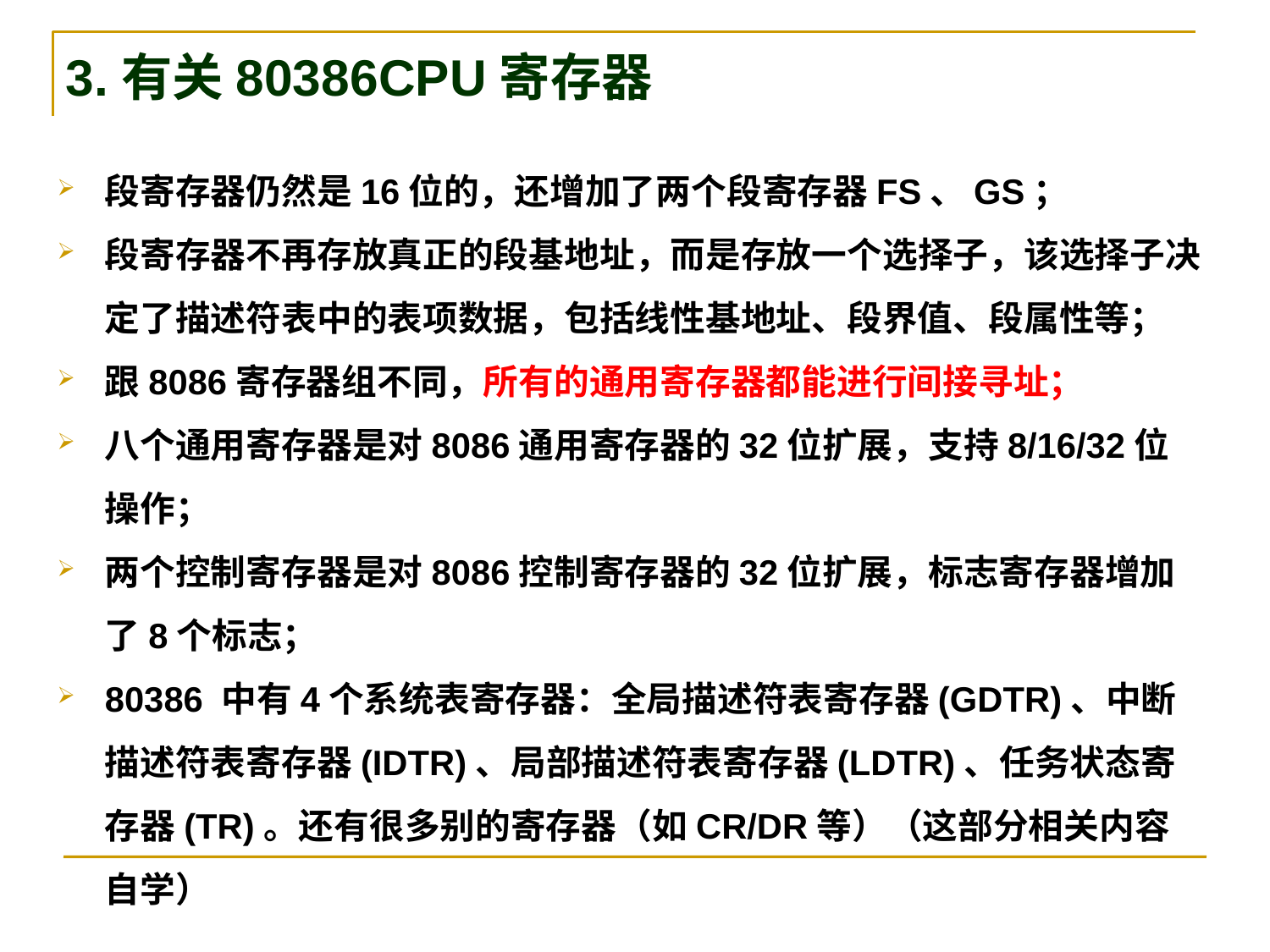

# 3.有关80386CPU寄存器

段寄存器仍然是16位的，还增加了两个段寄存器FS、GS；
段寄存器不再存放真正的段基地址，而是存放一个选择子，该选择子决定了描述符表中的表项数据，包括线性基地址、段界值、段属性等；
跟8086寄存器组不同，所有的通用寄存器都能进行间接寻址；
八个通用寄存器是对8086通用寄存器的32位扩展，支持8/16/32位操作；
两个控制寄存器是对8086控制寄存器的32位扩展，标志寄存器增加了8个标志；
80386 中有4个系统表寄存器：全局描述符表寄存器(GDTR)、中断描述符表寄存器(IDTR)、局部描述符表寄存器(LDTR)、任务状态寄存器(TR)。还有很多别的寄存器（如CR/DR等）（这部分相关内容自学）